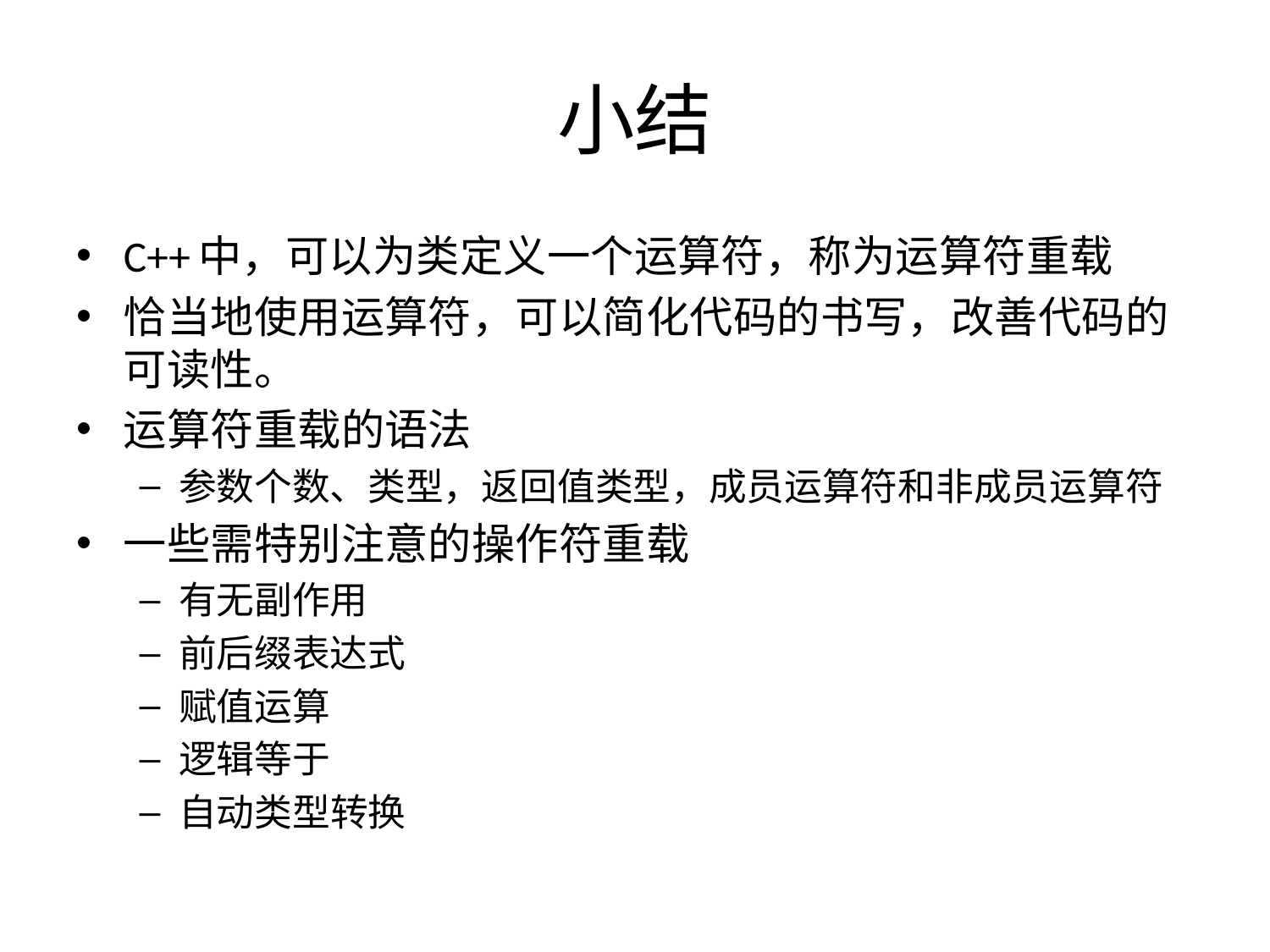

# 小结
C++中，可以为类定义一个运算符，称为运算符重载
恰当地使用运算符，可以简化代码的书写，改善代码的可读性。
运算符重载的语法
参数个数、类型，返回值类型，成员运算符和非成员运算符
一些需特别注意的操作符重载
有无副作用
前后缀表达式
赋值运算
逻辑等于
自动类型转换